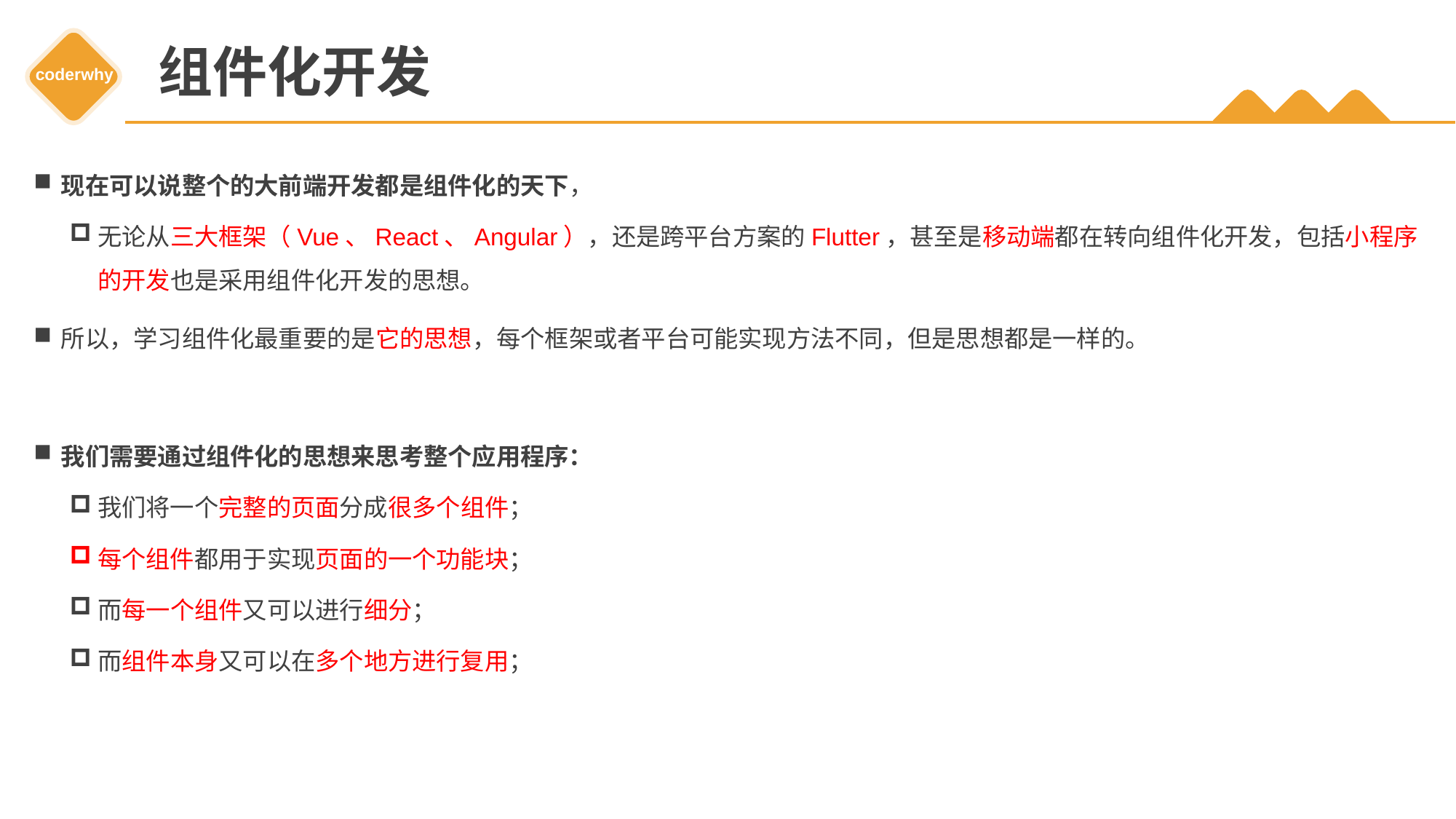

# 组件化开发
现在可以说整个的大前端开发都是组件化的天下，
无论从三大框架（Vue、React、Angular），还是跨平台方案的Flutter，甚至是移动端都在转向组件化开发，包括小程序的开发也是采用组件化开发的思想。
所以，学习组件化最重要的是它的思想，每个框架或者平台可能实现方法不同，但是思想都是一样的。

我们需要通过组件化的思想来思考整个应用程序：
我们将一个完整的页面分成很多个组件；
每个组件都用于实现页面的一个功能块；
而每一个组件又可以进行细分；
而组件本身又可以在多个地方进行复用；